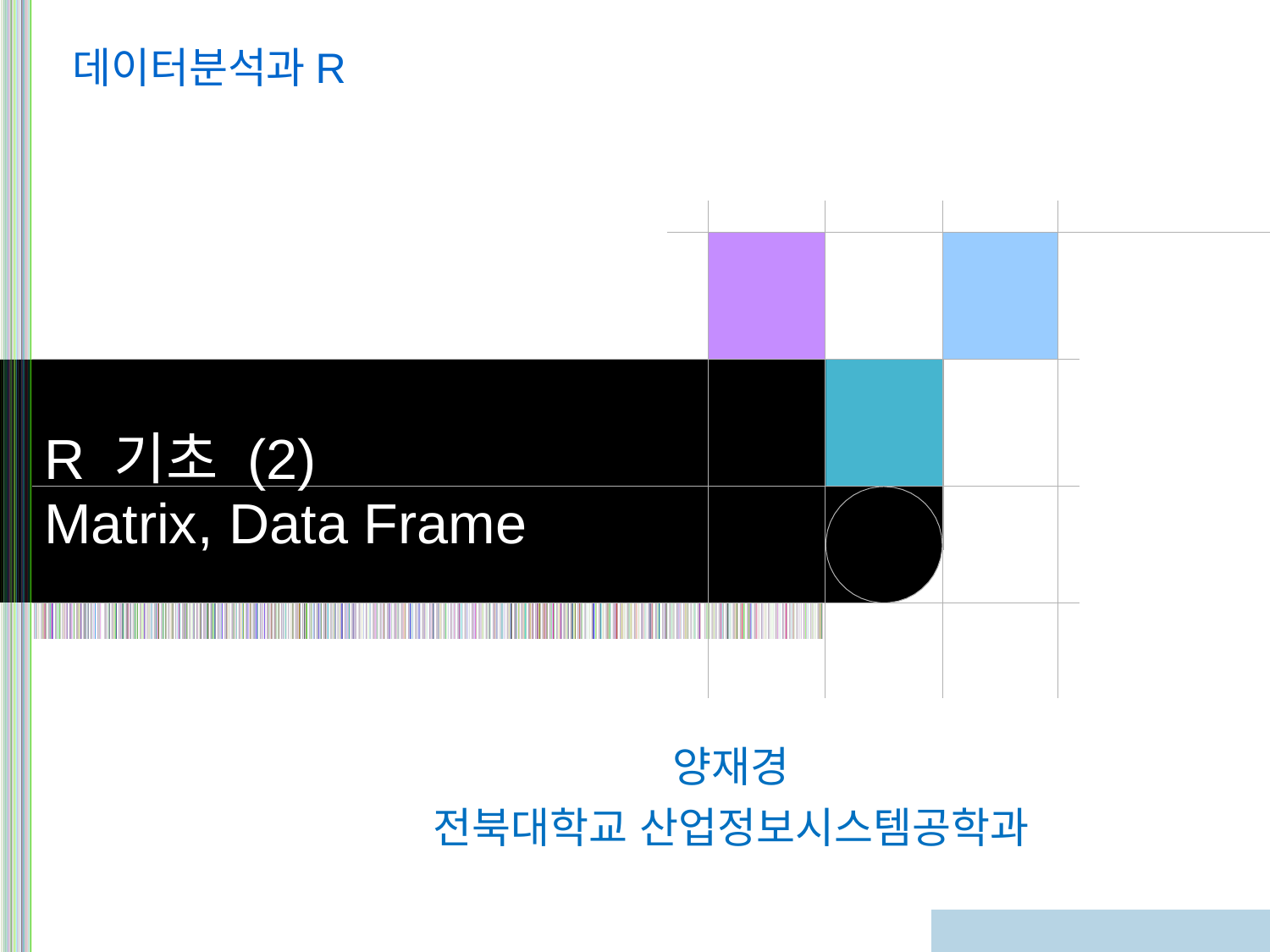

데이터분석과R

R 기초 (2)
Matrix, Data Frame
양재경
전북대학교 산업정보시스템공학과